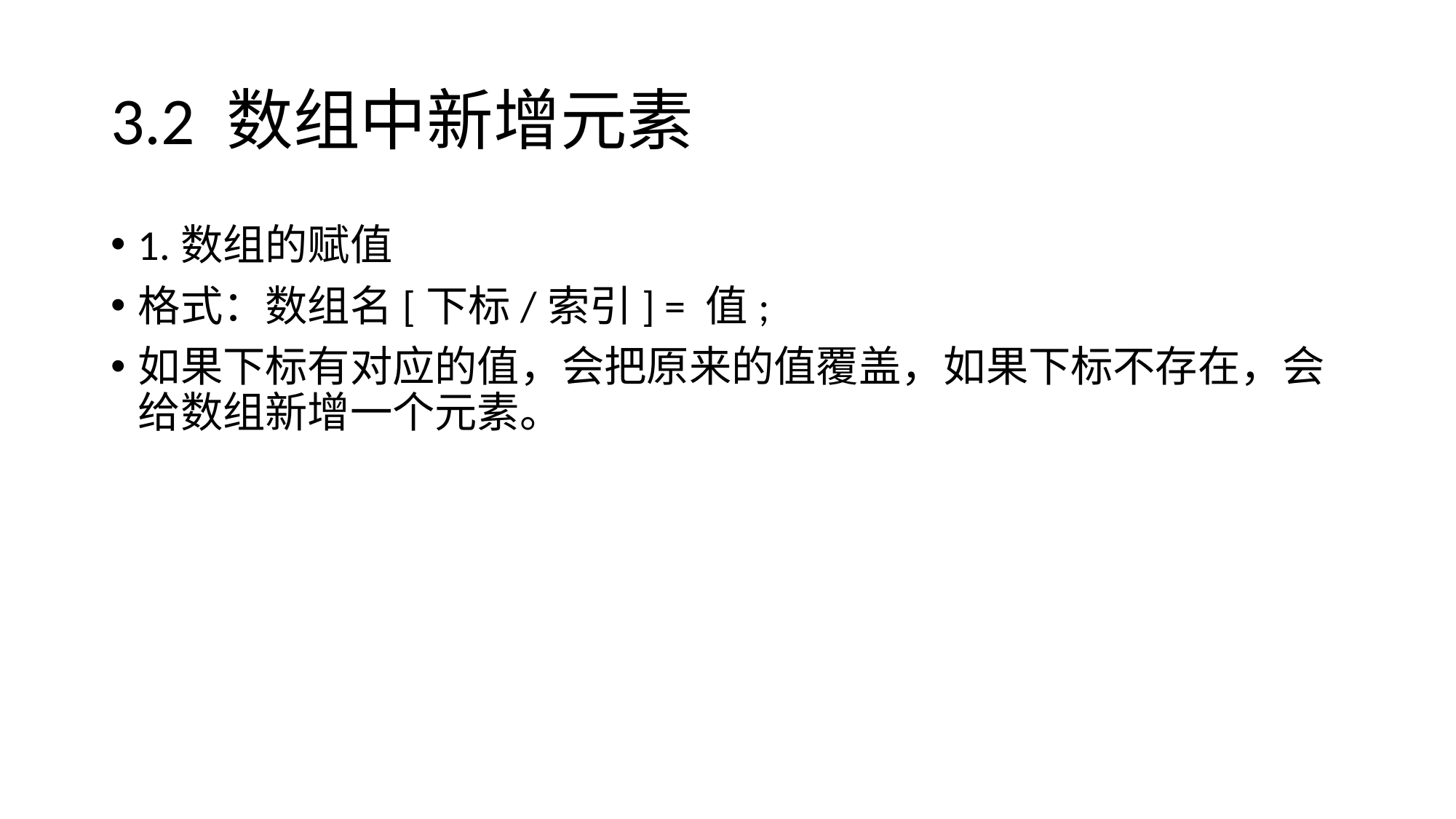

# 3.2 数组中新增元素
1.数组的赋值
格式：数组名[下标/索引] = 值;
如果下标有对应的值，会把原来的值覆盖，如果下标不存在，会给数组新增一个元素。